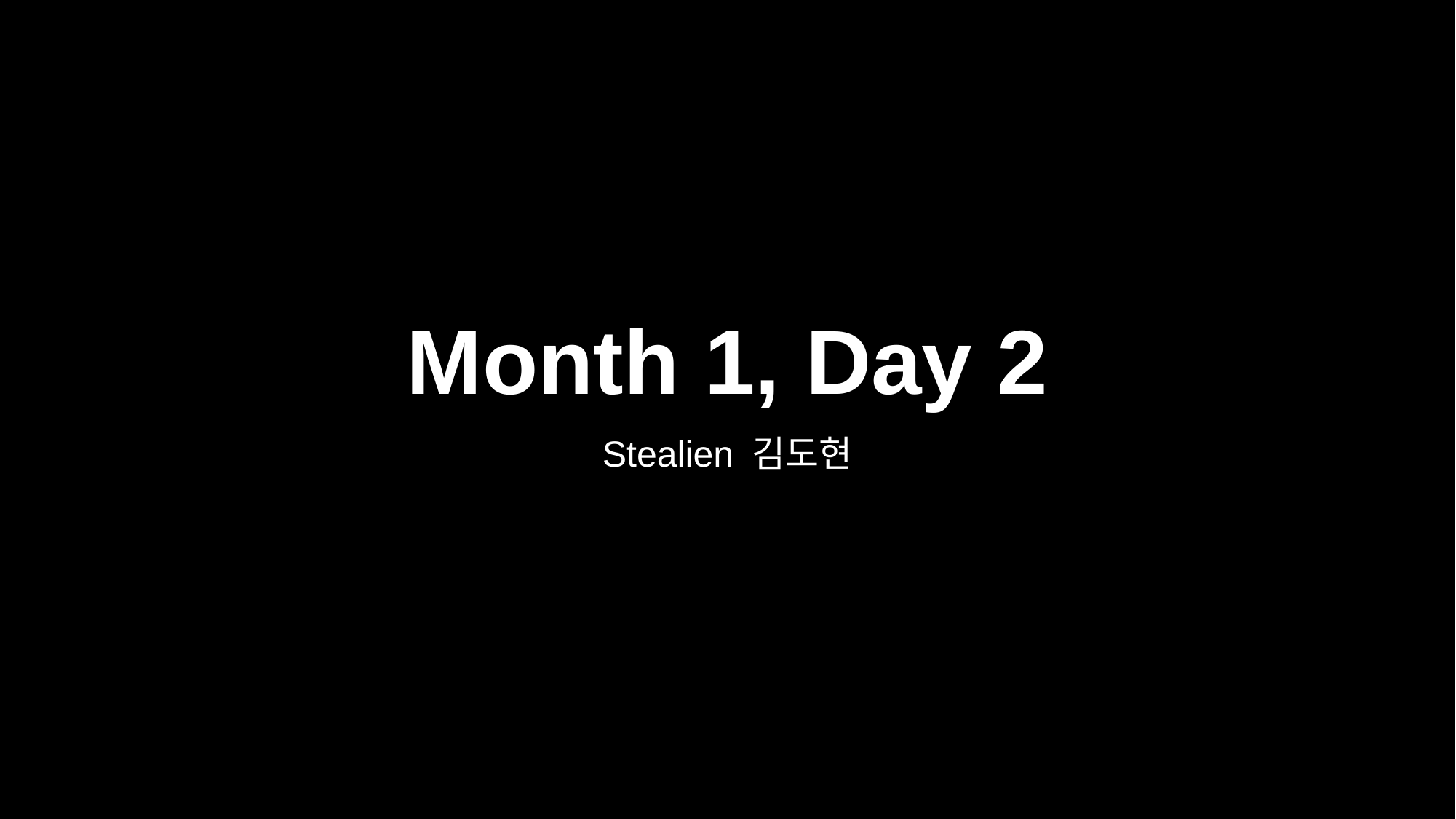

# Month 1, Day 2
Stealien 김도현